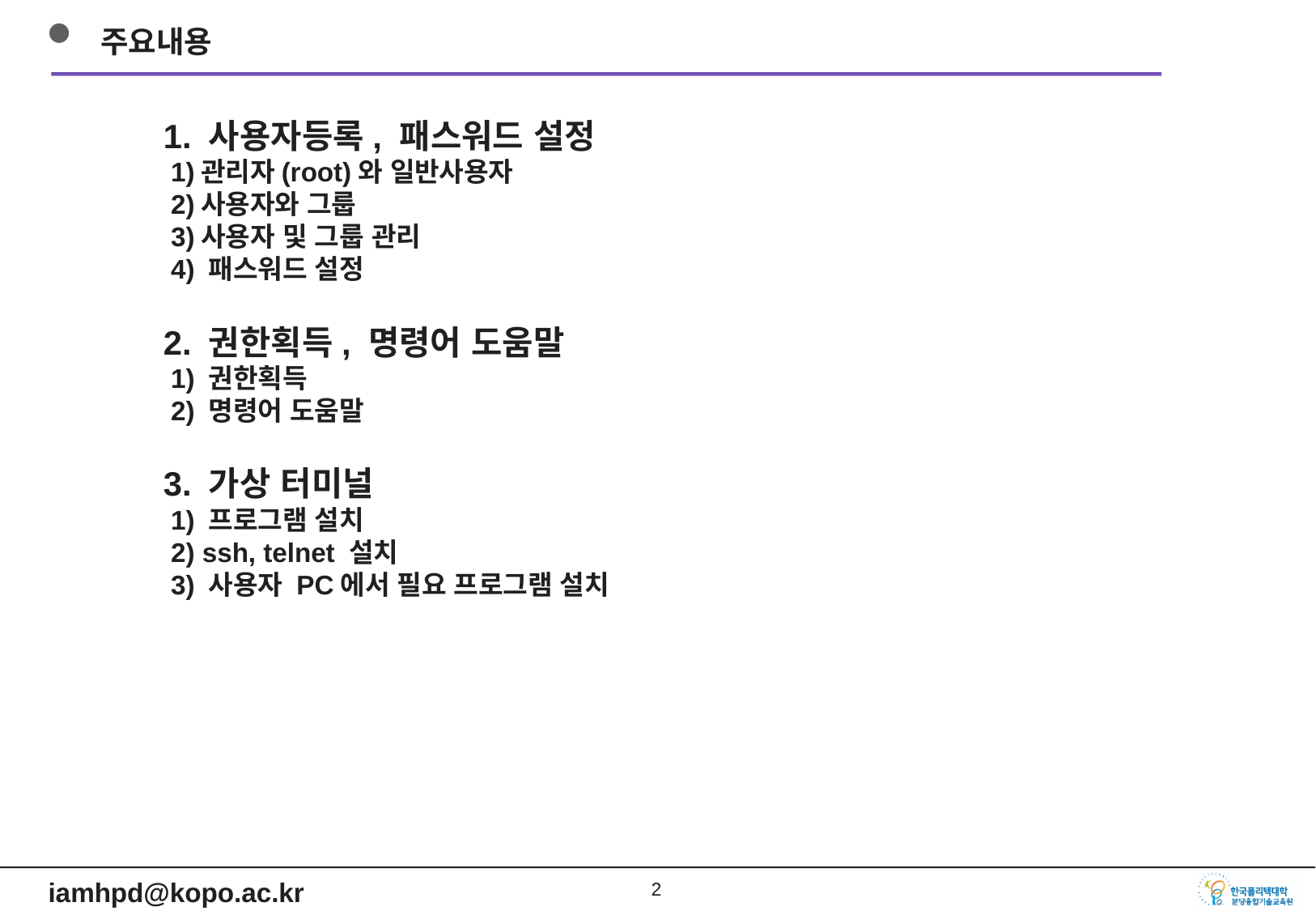

주요내용
1. 사용자등록, 패스워드 설정
 1)관리자(root)와 일반사용자
 2)사용자와 그룹
 3)사용자 및 그룹 관리
 4) 패스워드 설정

2. 권한획득, 명령어 도움말
 1) 권한획득
 2) 명령어 도움말

3. 가상 터미널
 1) 프로그램 설치
 2) ssh, telnet 설치
 3) 사용자 PC에서 필요 프로그램 설치
2